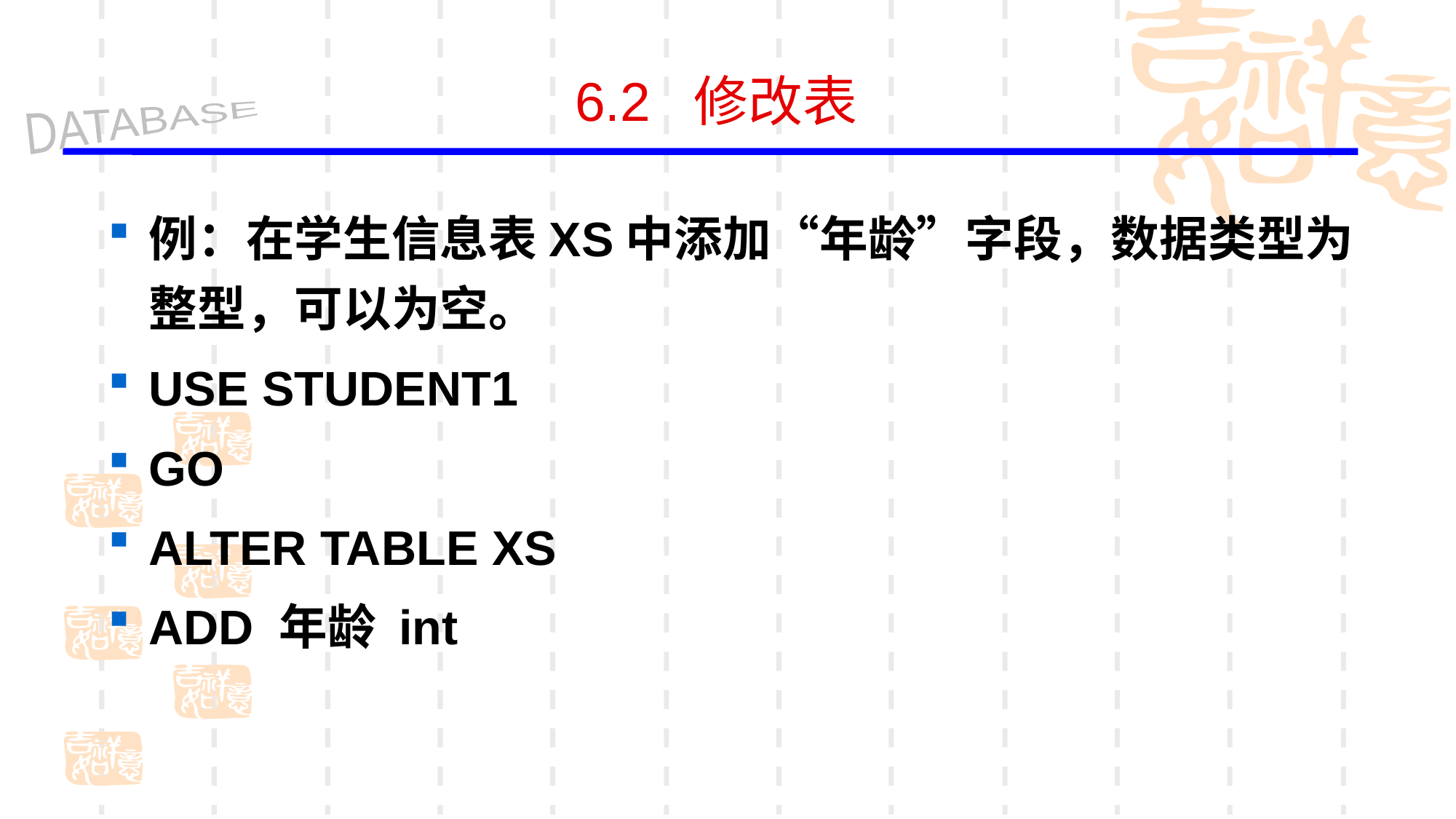

6.2  修改表
例：在学生信息表XS中添加“年龄”字段，数据类型为整型，可以为空。
USE STUDENT1
GO
ALTER TABLE XS
ADD 年龄 int